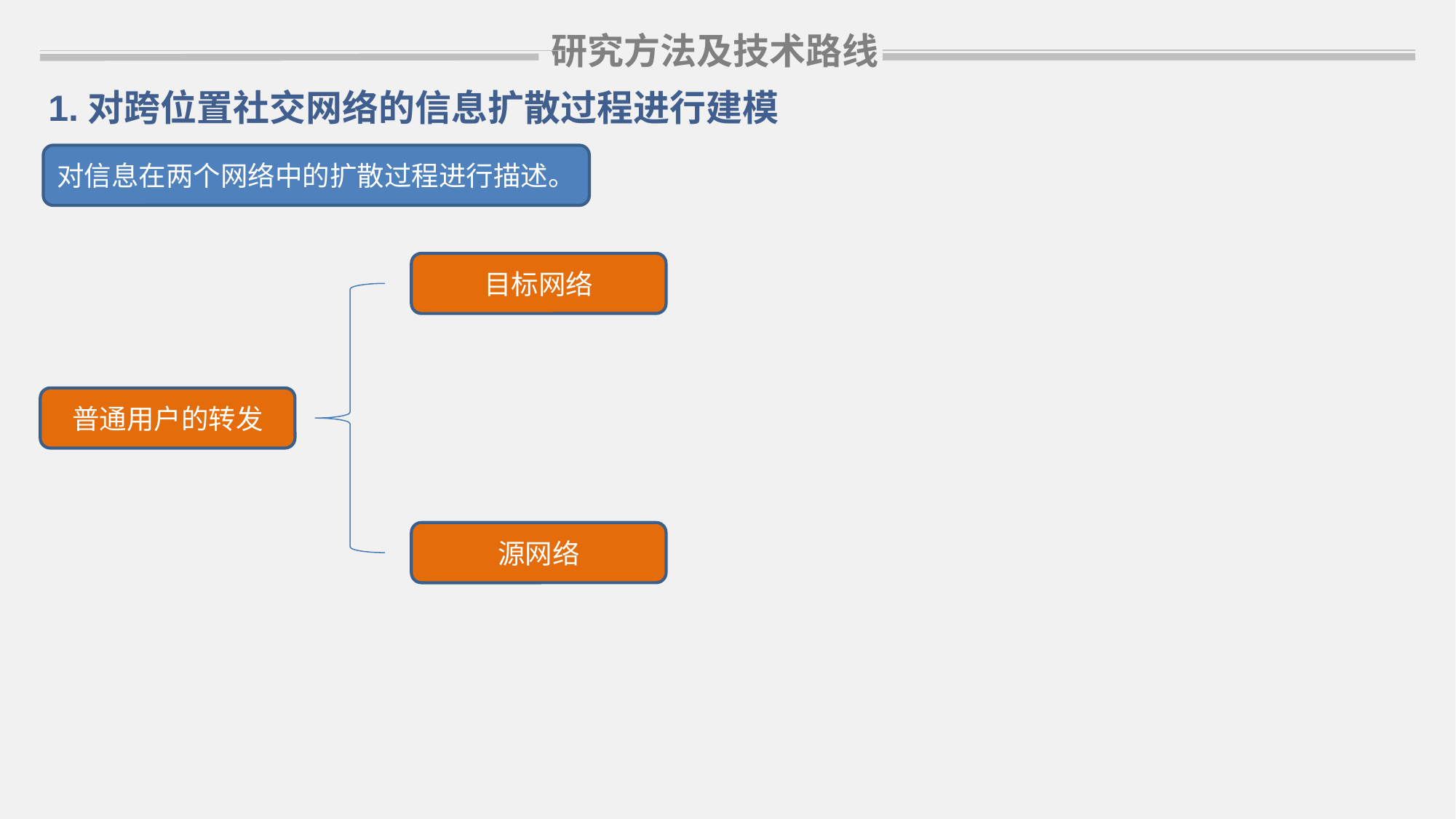

研究方法及技术路线
1.对跨位置社交网络的信息扩散过程进行建模
对信息在两个网络中的扩散过程进行描述。
目标网络

普通用户的转发
源网络